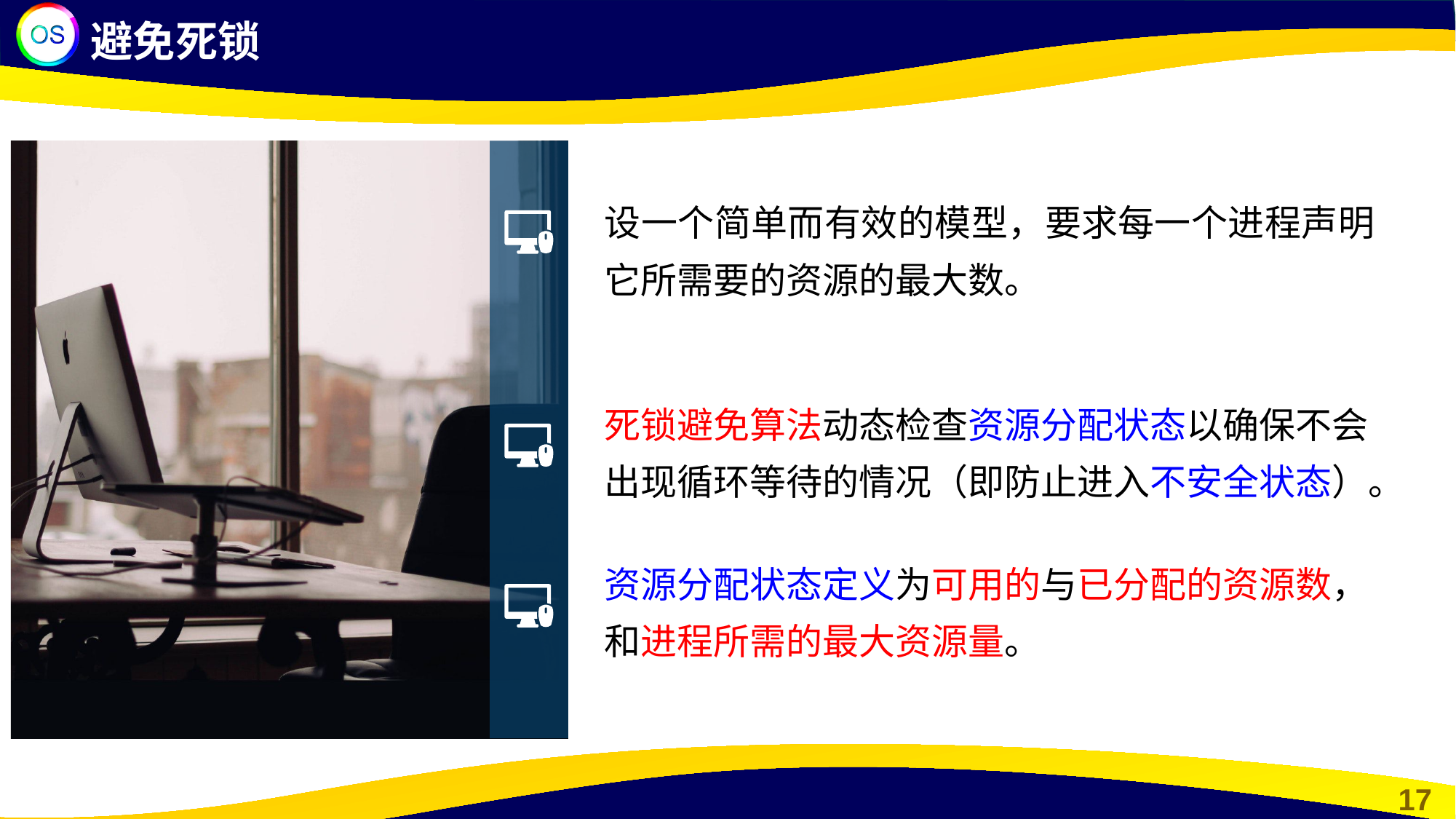

避免死锁

设一个简单而有效的模型，要求每一个进程声明它所需要的资源的最大数。

死锁避免算法动态检查资源分配状态以确保不会出现循环等待的情况（即防止进入不安全状态）。

资源分配状态定义为可用的与已分配的资源数，和进程所需的最大资源量。